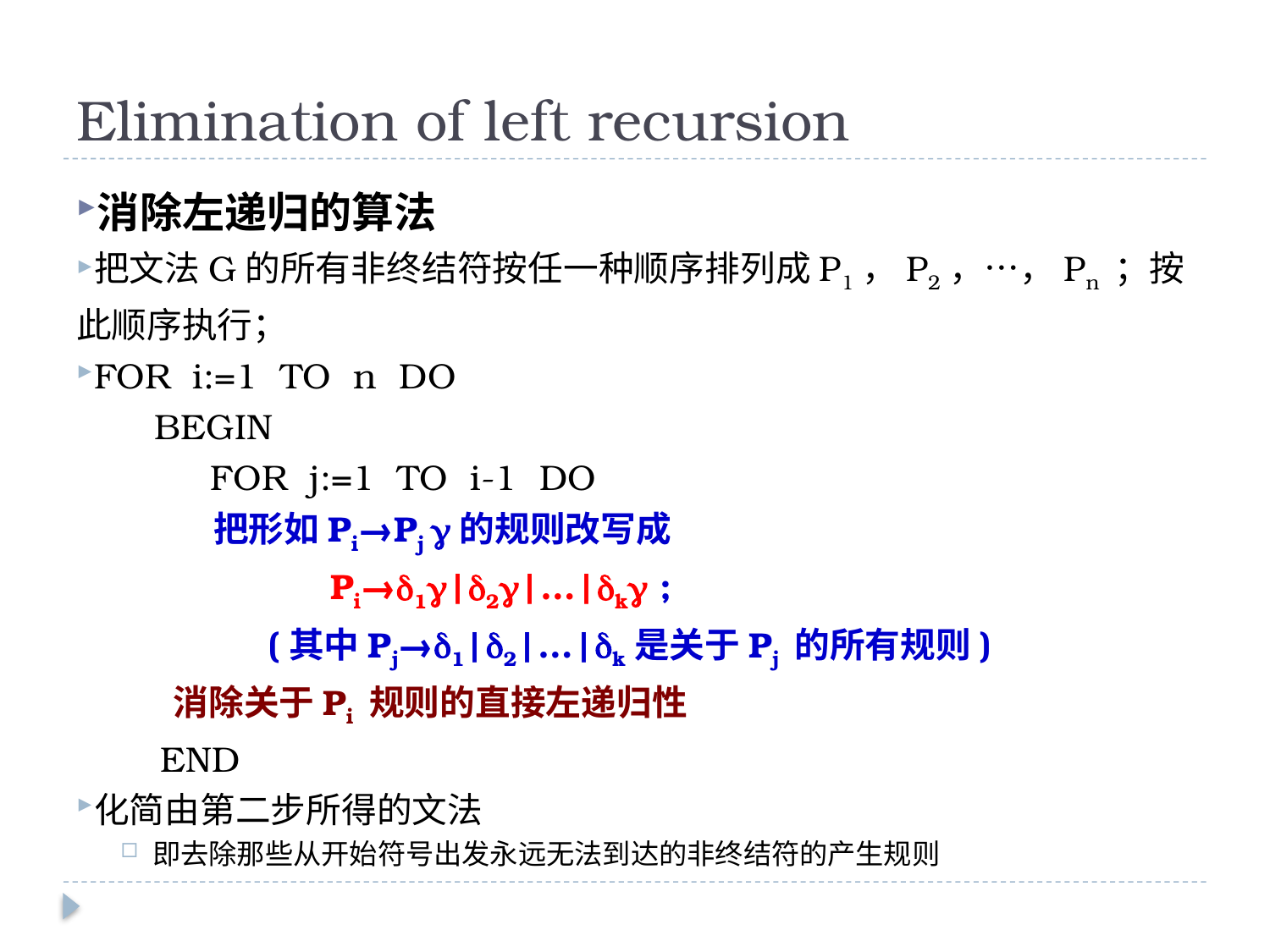

# Elimination of left recursion
消除左递归的算法
把文法G的所有非终结符按任一种顺序排列成P1，P2，…，Pn ；按此顺序执行；
FOR  i:=1  TO  n  DO
       BEGIN
            FOR  j:=1  TO  i-1  DO
                把形如Pi→Pj γ的规则改写成
                	Pi→δ1γ|δ2γ|…|δkγ ;
                (其中Pj→δ1|δ2|…|δk是关于Pj 的所有规则)
           消除关于Pi 规则的直接左递归性
       END
化简由第二步所得的文法
即去除那些从开始符号出发永远无法到达的非终结符的产生规则
22